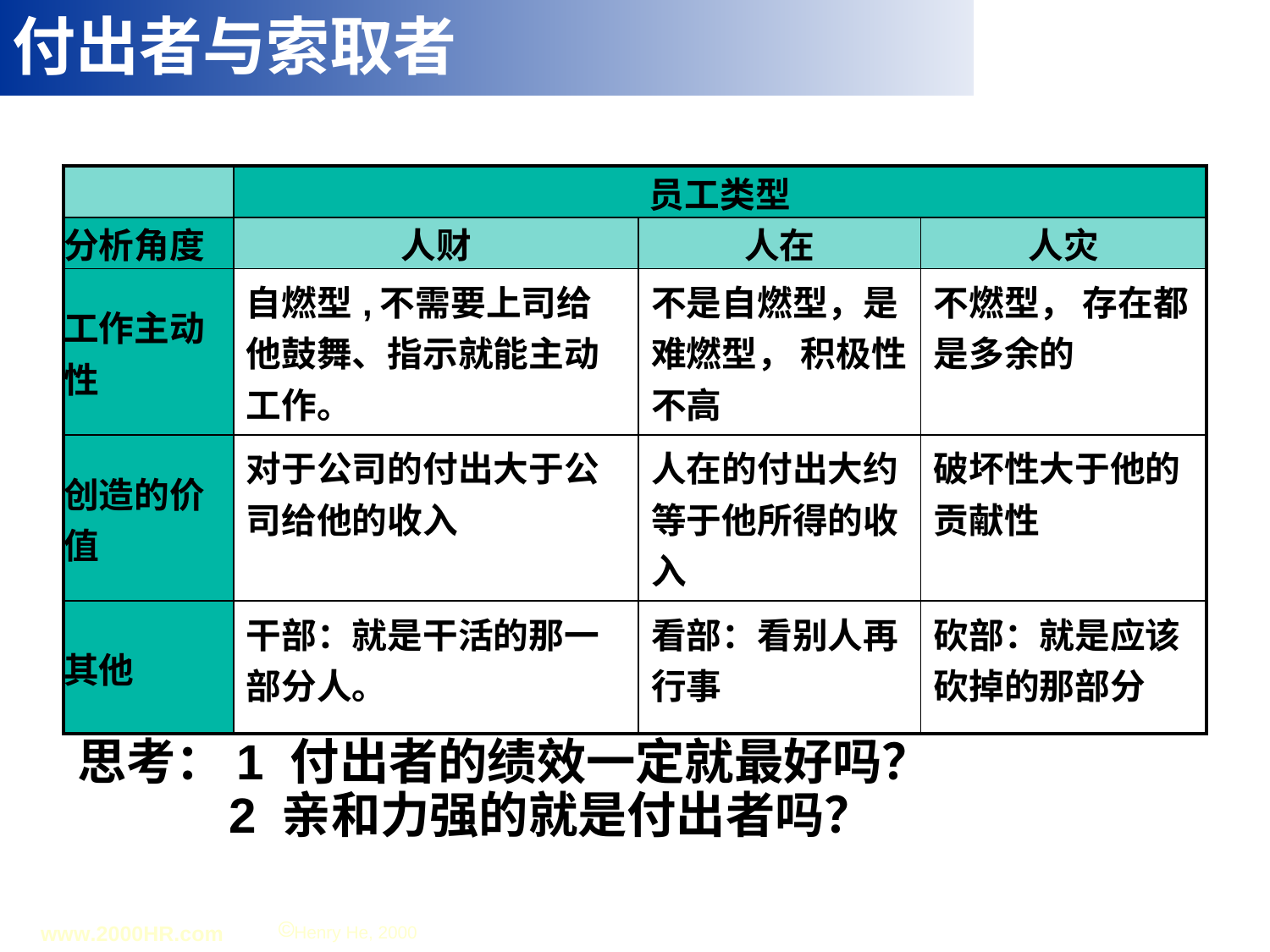

# 付出者与索取者
|  | 员工类型 |  |  |
| --- | --- | --- | --- |
| 分析角度 | 人财 | 人在 | 人灾 |
| 工作主动性 | 自燃型,不需要上司给他鼓舞、指示就能主动工作。 | 不是自燃型，是难燃型， 积极性不高 | 不燃型， 存在都是多余的 |
| 创造的价值 | 对于公司的付出大于公司给他的收入 | 人在的付出大约等于他所得的收入 | 破坏性大于他的贡献性 |
| 其他 | 干部：就是干活的那一部分人。 | 看部：看别人再行事 | 砍部：就是应该砍掉的那部分 |
思考：1 付出者的绩效一定就最好吗？
           2 亲和力强的就是付出者吗？